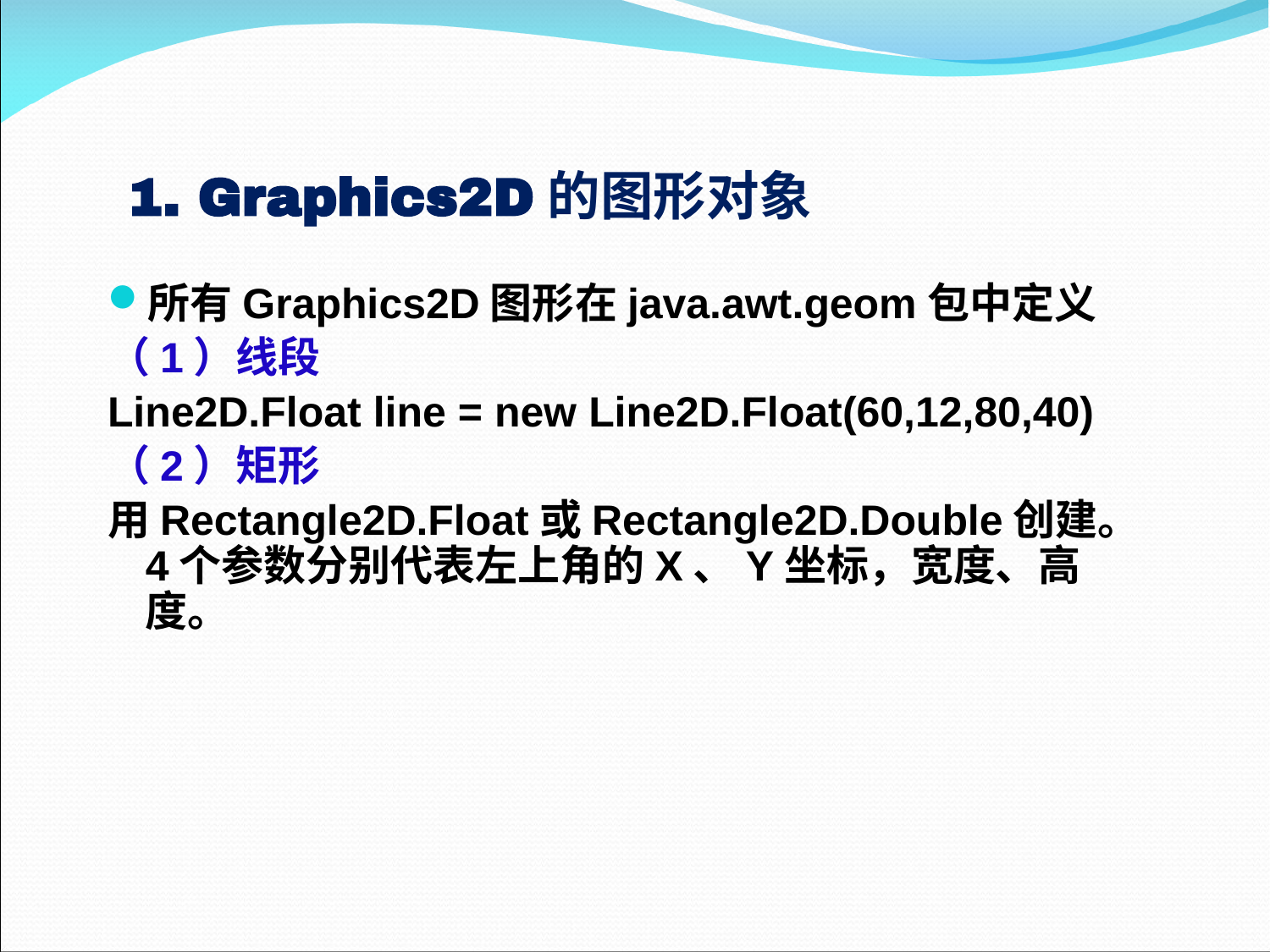

1. Graphics2D的图形对象
所有Graphics2D图形在java.awt.geom包中定义
（1）线段
Line2D.Float line = new Line2D.Float(60,12,80,40)
（2）矩形
用Rectangle2D.Float或Rectangle2D.Double创建。4个参数分别代表左上角的X、Y坐标，宽度、高度。